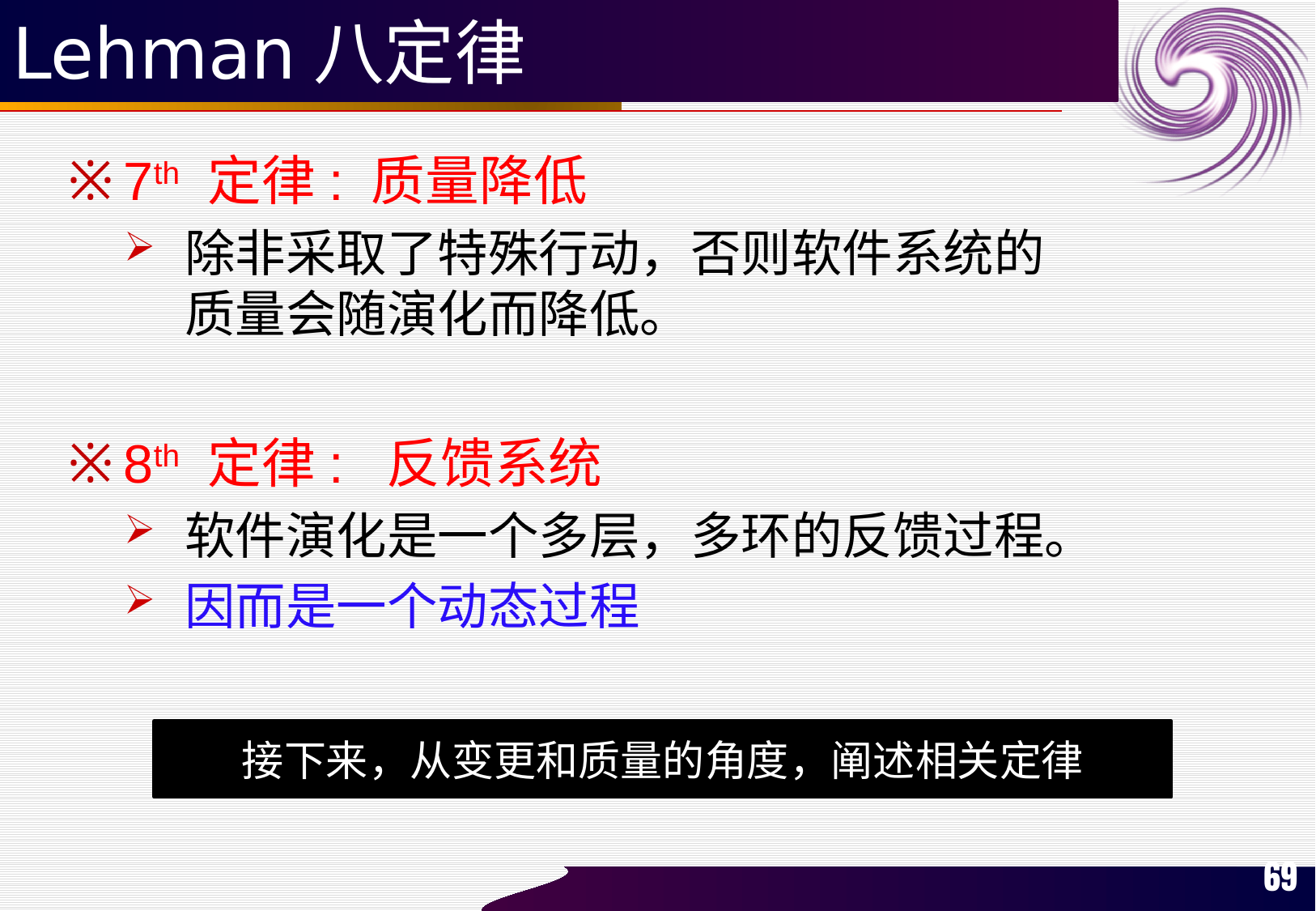

# Lehman八定律
7th 定律: 质量降低
除非采取了特殊行动，否则软件系统的
质量会随演化而降低。

8th 定律:  反馈系统
软件演化是一个多层，多环的反馈过程。
因而是一个动态过程

接下来，从变更和质量的角度，阐述相关定律
69